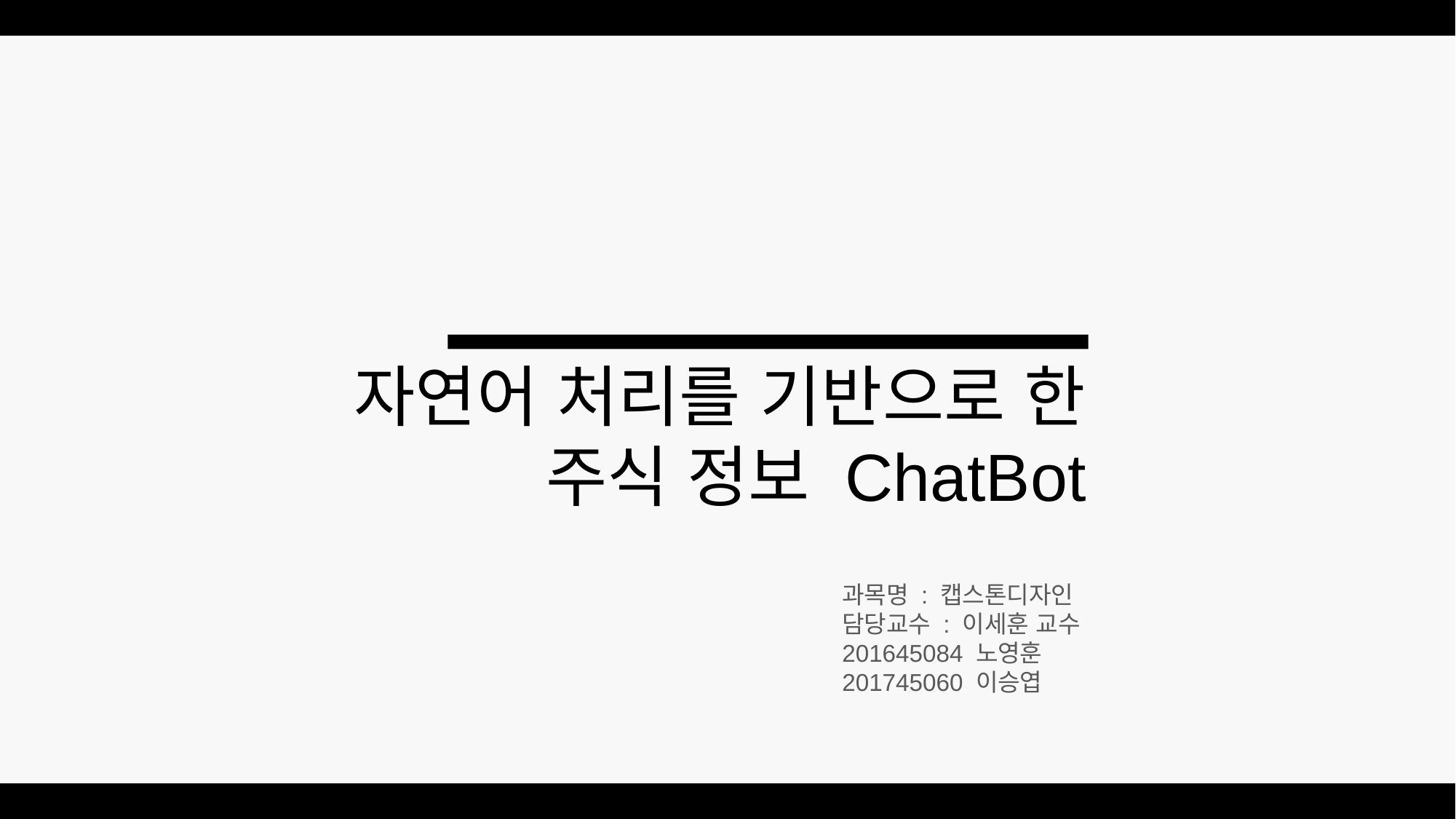

자연어 처리를 기반으로 한
주식 정보 ChatBot

과목명 : 캡스톤디자인
담당교수 : 이세훈 교수
201645084 노영훈
201745060 이승엽